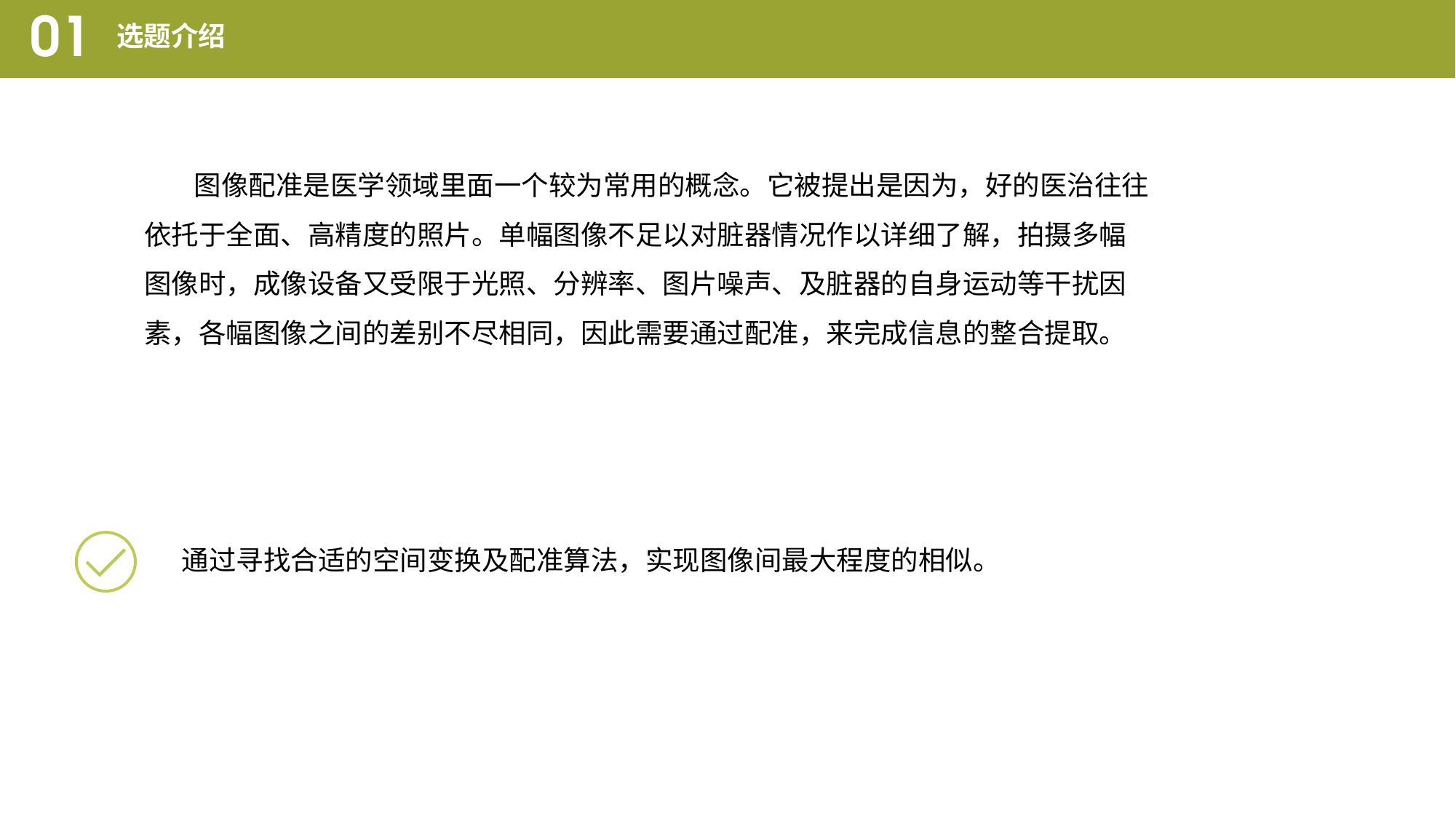

01
选题介绍
       图像配准是医学领域里面一个较为常用的概念。它被提出是因为，好的医治往往依托于全面、高精度的照片。单幅图像不足以对脏器情况作以详细了解，拍摄多幅图像时，成像设备又受限于光照、分辨率、图片噪声、及脏器的自身运动等干扰因素，各幅图像之间的差别不尽相同，因此需要通过配准，来完成信息的整合提取。

     通过寻找合适的空间变换及配准算法，实现图像间最大程度的相似。